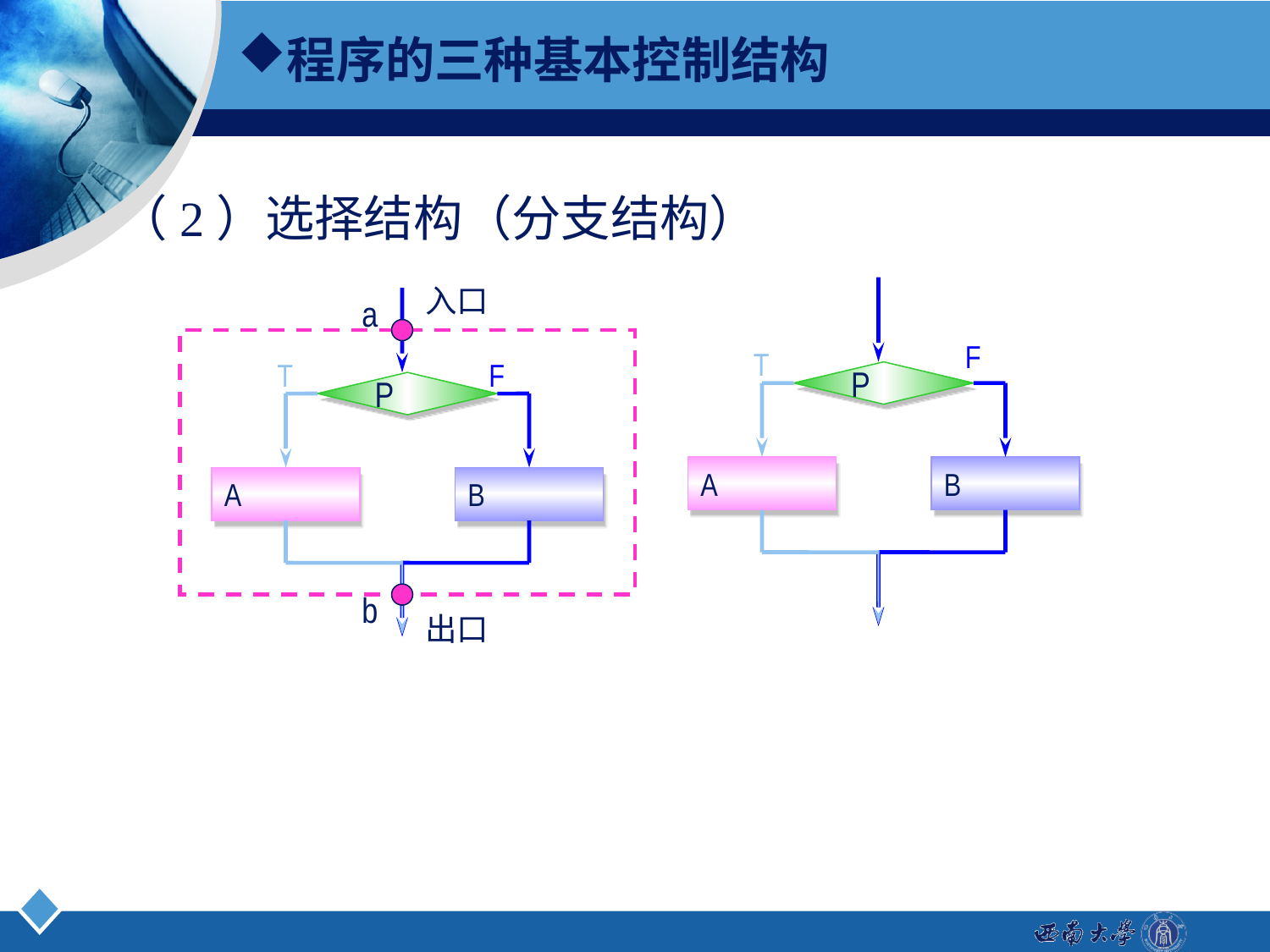

# 程序的三种基本控制结构
（2）选择结构（分支结构）
入口

a

T
F
P

A
B

b

F

T

P

A
B

出口